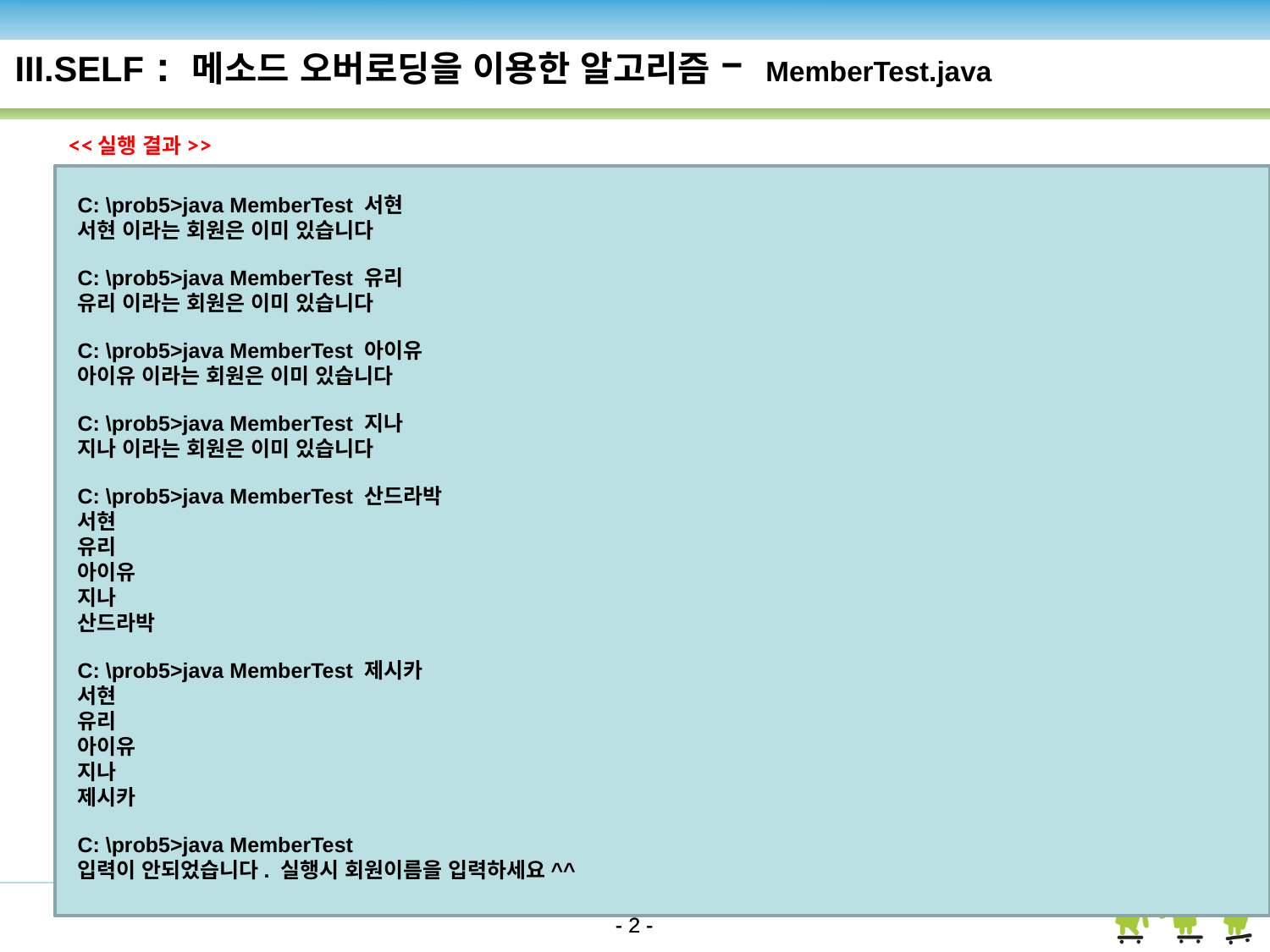

III.SELF : 메소드 오버로딩을 이용한 알고리즘 – MemberTest.java
<<실행 결과>>

C: \prob5>java MemberTest 서현
서현 이라는 회원은 이미 있습니다

C: \prob5>java MemberTest 유리
유리 이라는 회원은 이미 있습니다

C: \prob5>java MemberTest 아이유
아이유 이라는 회원은 이미 있습니다

C: \prob5>java MemberTest 지나
지나 이라는 회원은 이미 있습니다

C: \prob5>java MemberTest 산드라박
서현
유리
아이유
지나
산드라박

C: \prob5>java MemberTest 제시카
서현
유리
아이유
지나
제시카

C: \prob5>java MemberTest
입력이 안되었습니다. 실행시 회원이름을 입력하세요^^
- 2 -
- 2 -